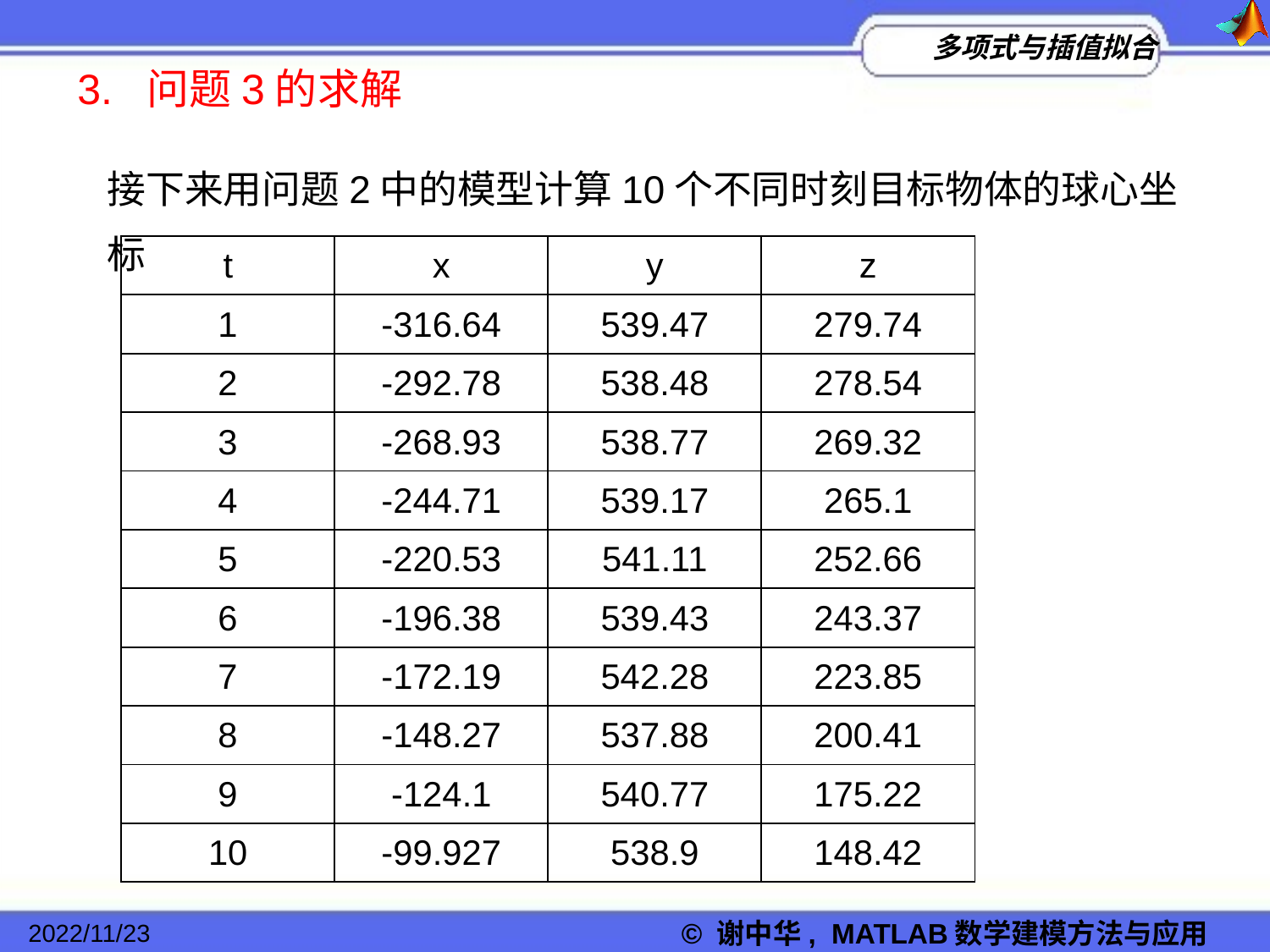

3.  问题3的求解
接下来用问题2中的模型计算10个不同时刻目标物体的球心坐标
| t | x | y | z |
| --- | --- | --- | --- |
| 1 | -316.64 | 539.47 | 279.74 |
| 2 | -292.78 | 538.48 | 278.54 |
| 3 | -268.93 | 538.77 | 269.32 |
| 4 | -244.71 | 539.17 | 265.1 |
| 5 | -220.53 | 541.11 | 252.66 |
| 6 | -196.38 | 539.43 | 243.37 |
| 7 | -172.19 | 542.28 | 223.85 |
| 8 | -148.27 | 537.88 | 200.41 |
| 9 | -124.1 | 540.77 | 175.22 |
| 10 | -99.927 | 538.9 | 148.42 |
© 谢中华,  MATLAB数学建模方法与应用
2022/11/23